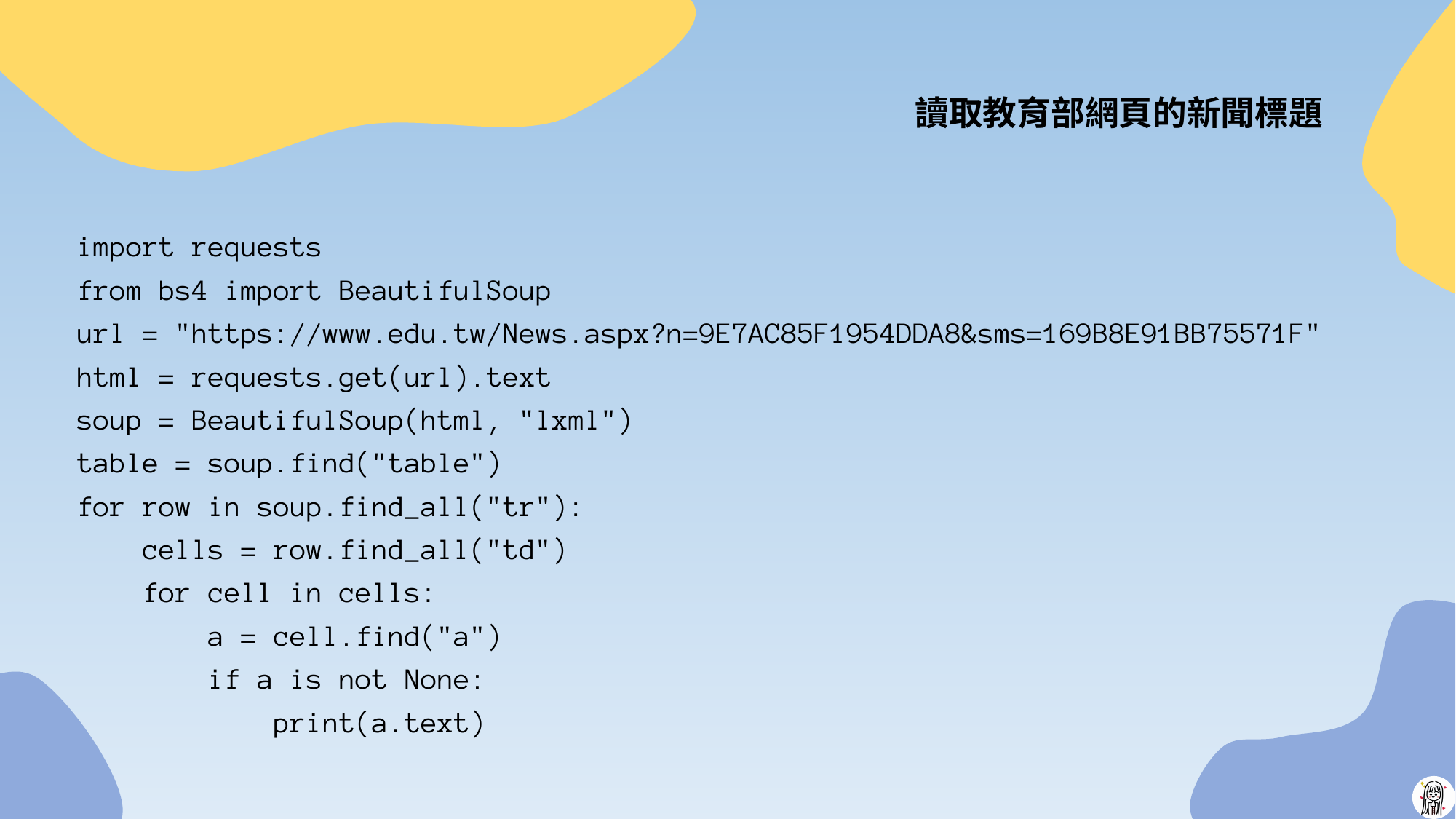

# 讀取教育部網頁的新聞標題
import requests
from bs4 import BeautifulSoup
url = "https://www.edu.tw/News.aspx?n=9E7AC85F1954DDA8&sms=169B8E91BB75571F"
html = requests.get(url).text
soup = BeautifulSoup(html, "lxml")
table = soup.find("table")
for row in soup.find_all("tr"):
    cells = row.find_all("td")
    for cell in cells:
        a = cell.find("a")
        if a is not None:
            print(a.text)
31